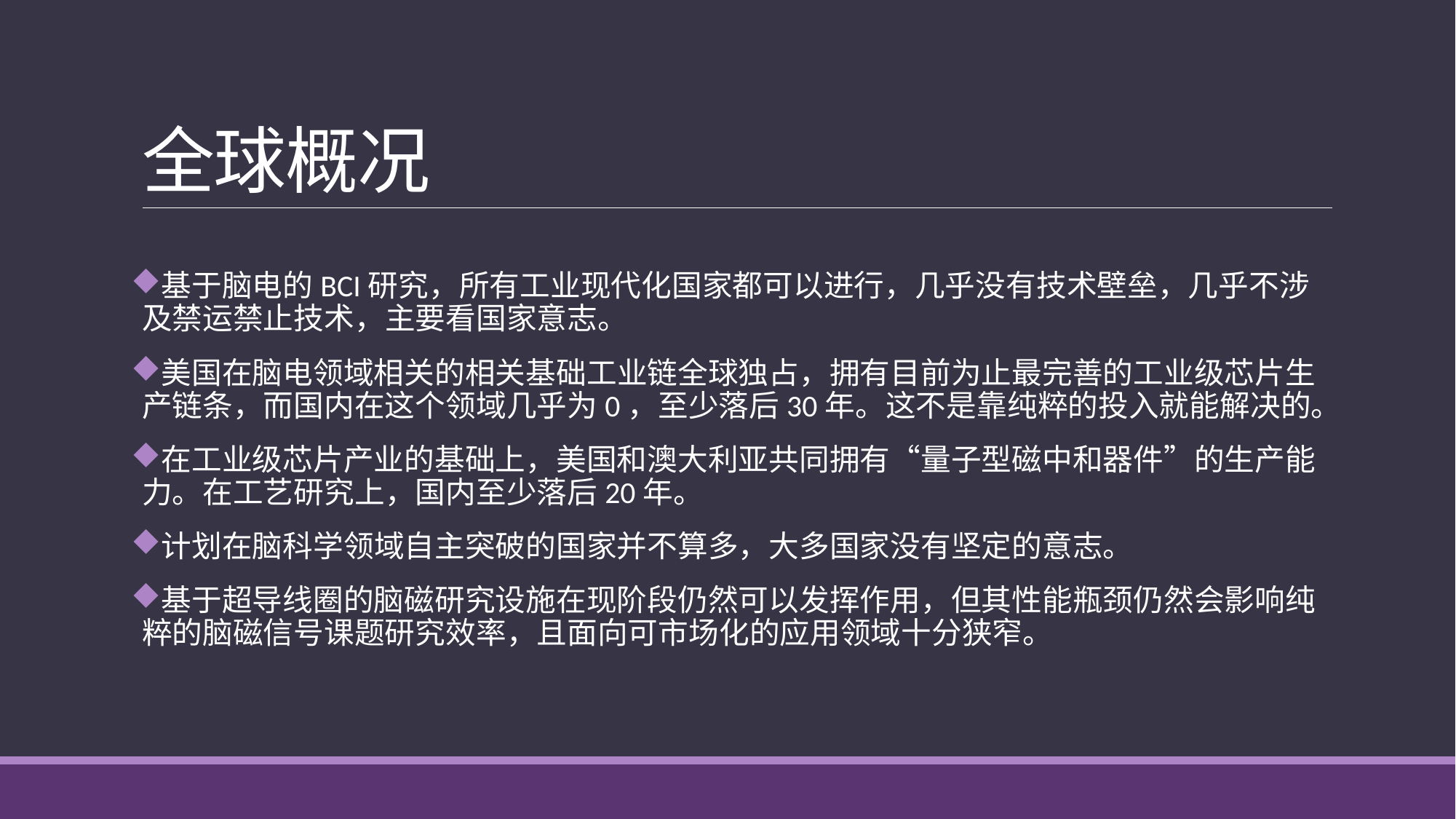

# 全球概况
基于脑电的BCI研究，所有工业现代化国家都可以进行，几乎没有技术壁垒，几乎不涉及禁运禁止技术，主要看国家意志。
美国在脑电领域相关的相关基础工业链全球独占，拥有目前为止最完善的工业级芯片生产链条，而国内在这个领域几乎为0，至少落后30年。这不是靠纯粹的投入就能解决的。
在工业级芯片产业的基础上，美国和澳大利亚共同拥有“量子型磁中和器件”的生产能力。在工艺研究上，国内至少落后20年。
计划在脑科学领域自主突破的国家并不算多，大多国家没有坚定的意志。
基于超导线圈的脑磁研究设施在现阶段仍然可以发挥作用，但其性能瓶颈仍然会影响纯粹的脑磁信号课题研究效率，且面向可市场化的应用领域十分狭窄。